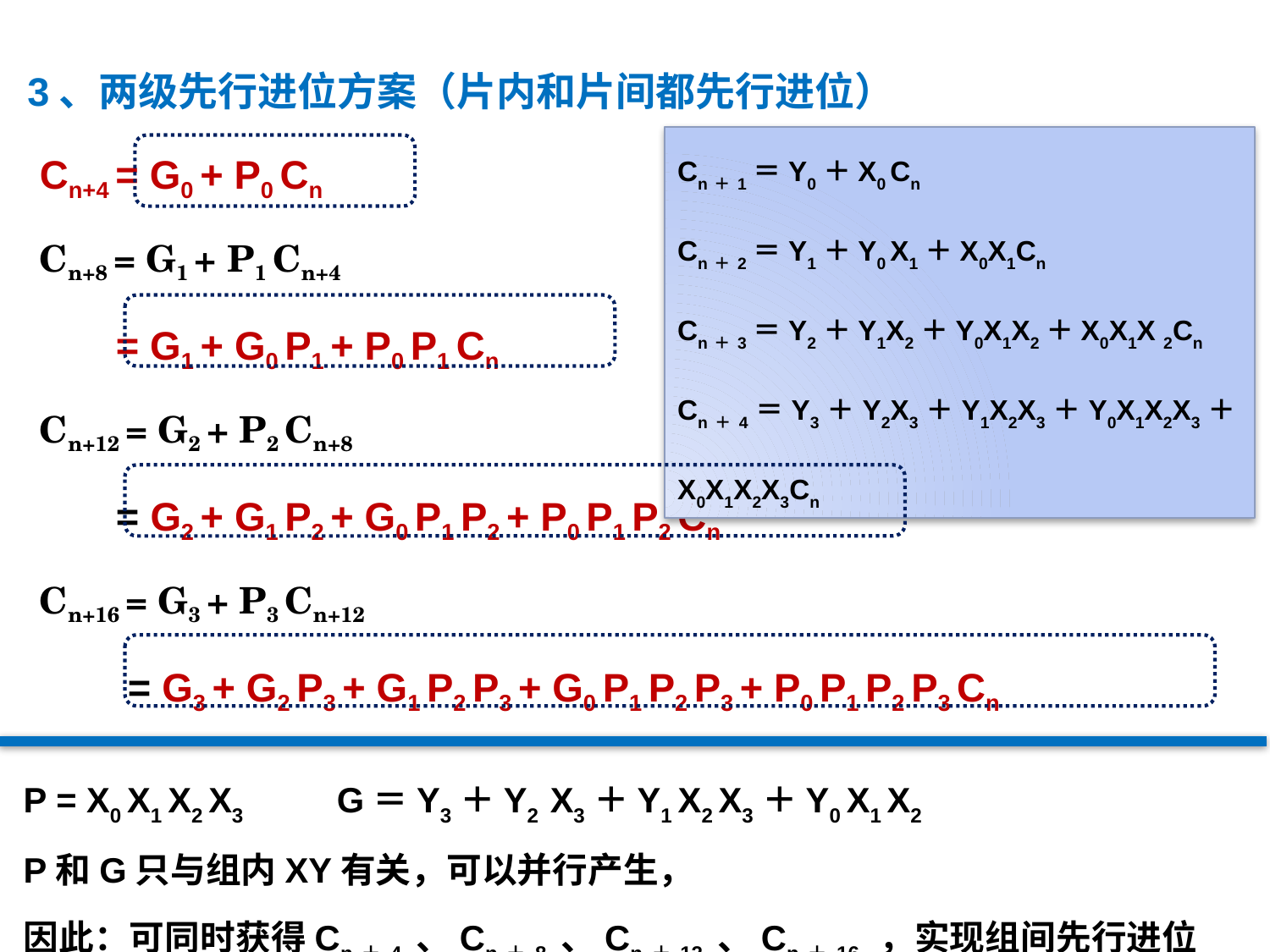

3、两级先行进位方案（片内和片间都先行进位）
Cn+4 = G0 + P0 Cn
Cn+8 = G1 + P1 Cn+4
            = G1 + G0 P1 + P0 P1 Cn
Cn+12 = G2 + P2 Cn+8
            = G2 + G1 P2 + G0 P1 P2 + P0 P1 P2 Cn
Cn+16 = G3 + P3 Cn+12
        = G3 + G2 P3 + G1 P2 P3 + G0 P1 P2 P3 + P0 P1 P2 P3 Cn

Cn＋1＝Y0＋X0 Cn
Cn＋2＝Y1＋Y0 X1＋X0X1Cn
Cn＋3＝Y2＋Y1X2＋Y0X1X2＋X0X1X 2Cn
Cn＋4＝Y3＋Y2X3＋Y1X2X3＋Y0X1X2X3＋X0X1X2X3Cn

P = X0 X1 X2 X3          G＝Y3＋Y2  X3＋Y1 X2 X3＋Y0 X1 X2
P和G只与组内XY有关，可以并行产生，
因此：可同时获得Cn＋4 、Cn＋8 、Cn＋12 、Cn＋16  ，实现组间先行进位